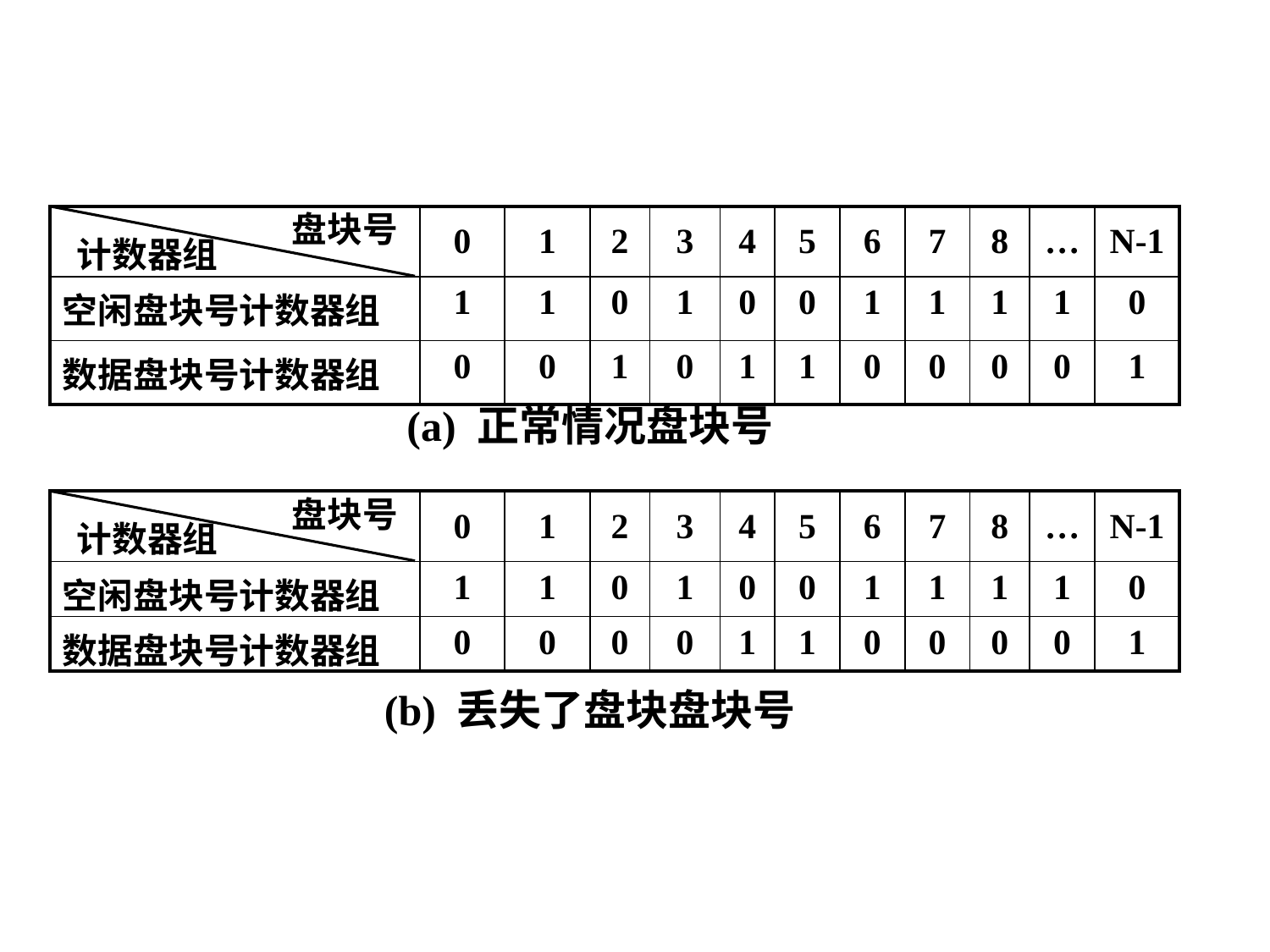

盘块号
|  | 0 | 1 | 2 | 3 | 4 | 5 | 6 | 7 | 8 | … | N-1 |
| --- | --- | --- | --- | --- | --- | --- | --- | --- | --- | --- | --- |
| 空闲盘块号计数器组 | 1 | 1 | 0 | 1 | 0 | 0 | 1 | 1 | 1 | 1 | 0 |
| 数据盘块号计数器组 | 0 | 0 | 1 | 0 | 1 | 1 | 0 | 0 | 0 | 0 | 1 |

计数器组
(a) 正常情况盘块号
盘块号
|  | 0 | 1 | 2 | 3 | 4 | 5 | 6 | 7 | 8 | … | N-1 |
| --- | --- | --- | --- | --- | --- | --- | --- | --- | --- | --- | --- |
| 空闲盘块号计数器组 | 1 | 1 | 0 | 1 | 0 | 0 | 1 | 1 | 1 | 1 | 0 |
| 数据盘块号计数器组 | 0 | 0 | 0 | 0 | 1 | 1 | 0 | 0 | 0 | 0 | 1 |

计数器组
(b) 丢失了盘块盘块号
84